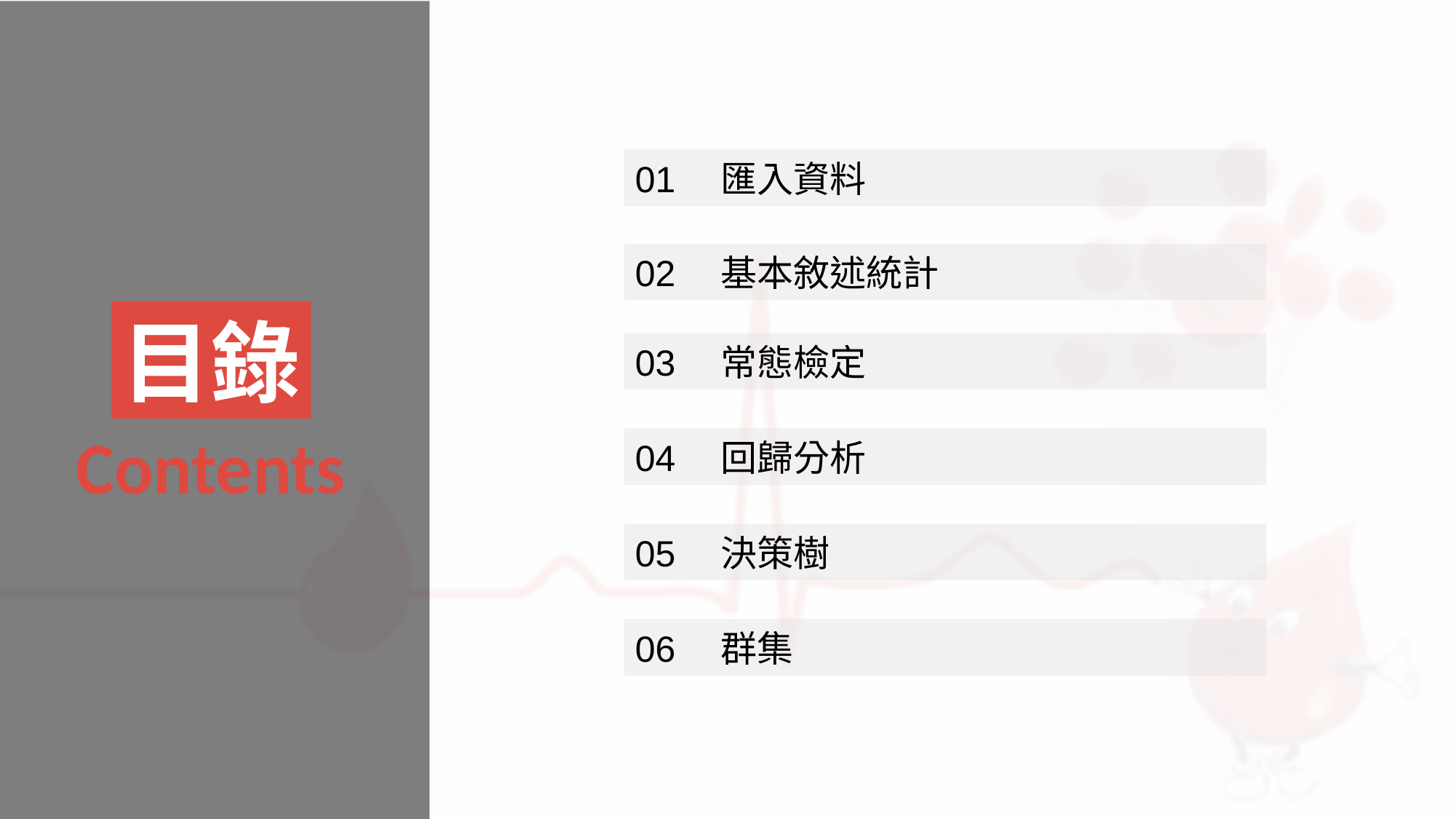

01　匯入資料
02　基本敘述統計
目錄
03　常態檢定
Contents
04　回歸分析
05　決策樹
06　群集